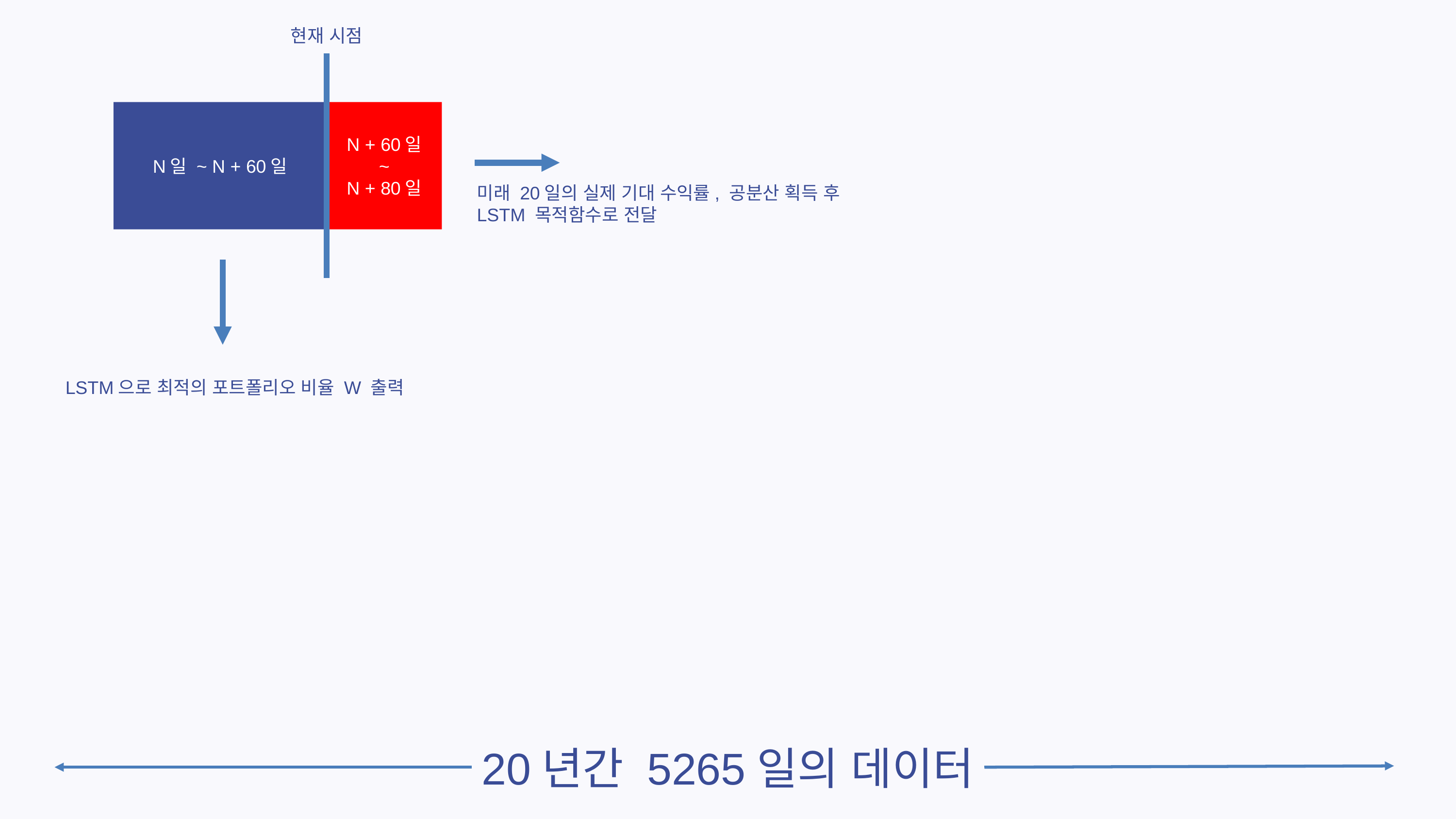

현재 시점
N일 ~ N + 60일
N + 60일
~
N + 80일
미래 20일의 실제 기대 수익률, 공분산 획득 후
LSTM 목적함수로 전달
LSTM으로 최적의 포트폴리오 비율 W 출력
20년간 5265일의 데이터